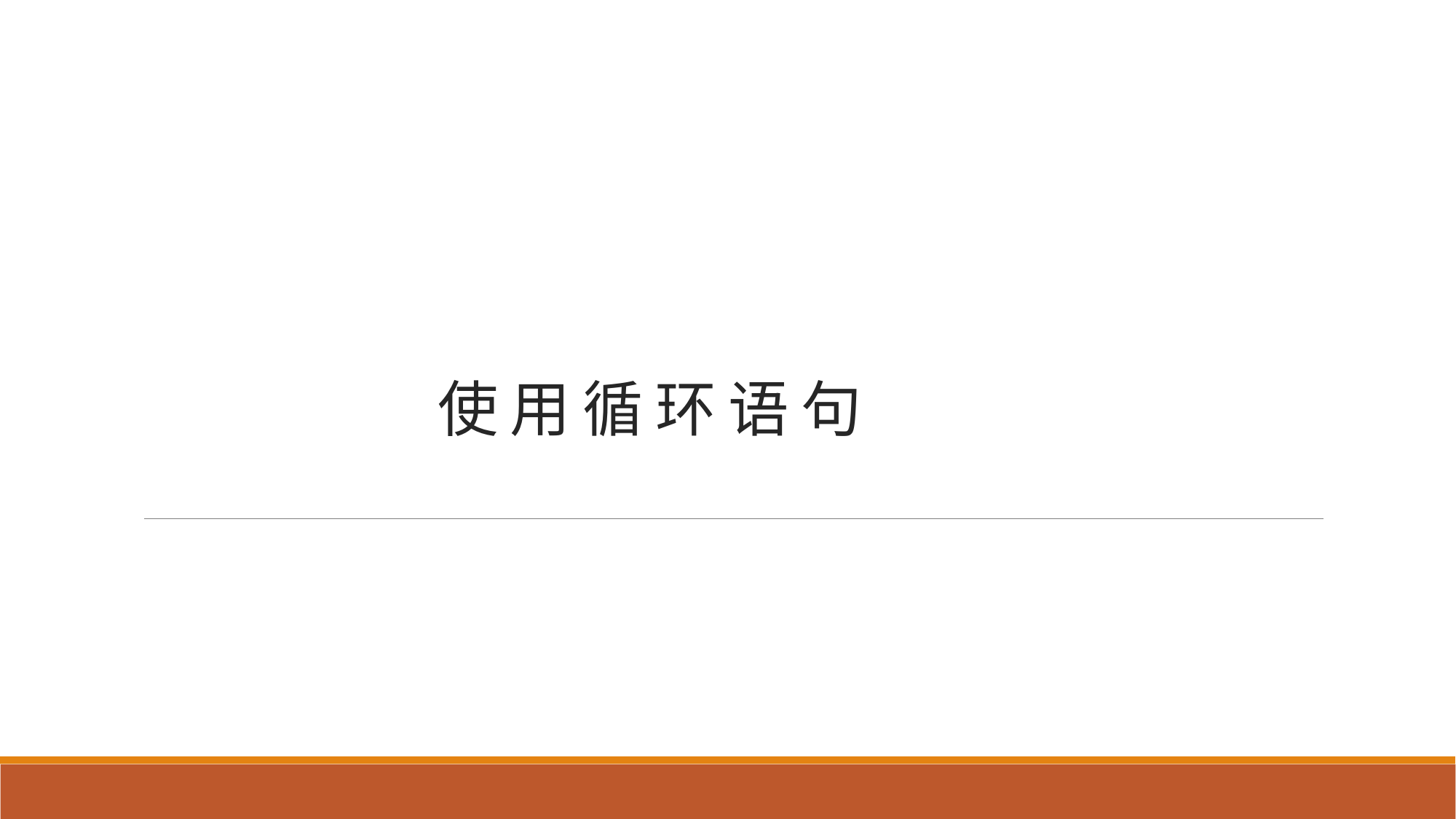

# 使 用 循 环 语 句